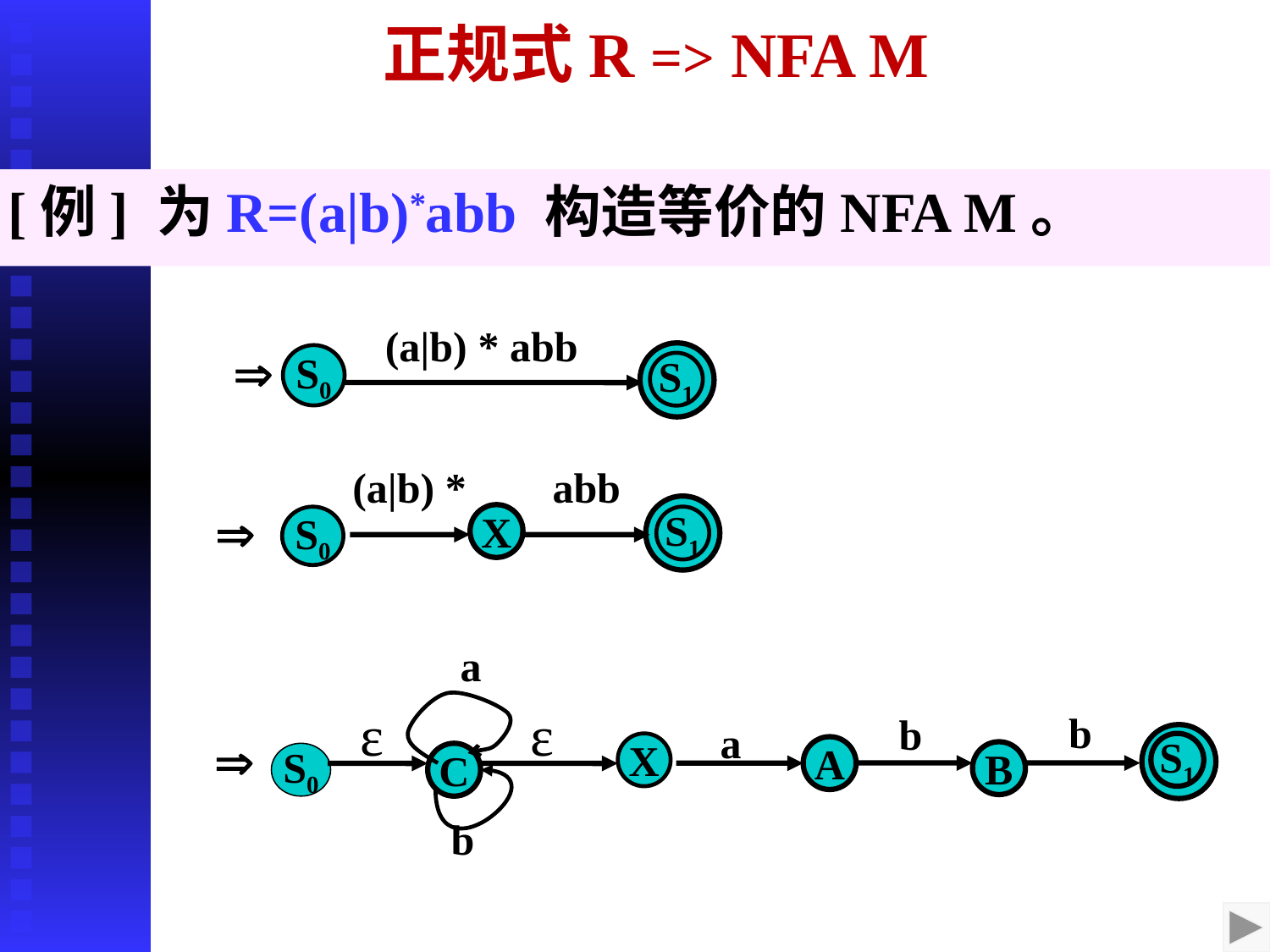

正规式R => NFA M
[例] 为R=(a|b)*abb 构造等价的NFA M。
(a|b) * abb

S1
S0

⇒
(a|b) *
abb
⇒

S1
S0
X

a

ε
ε
b
b
a
⇒

S1
X
S0
A
B
C

b
2020/10/7